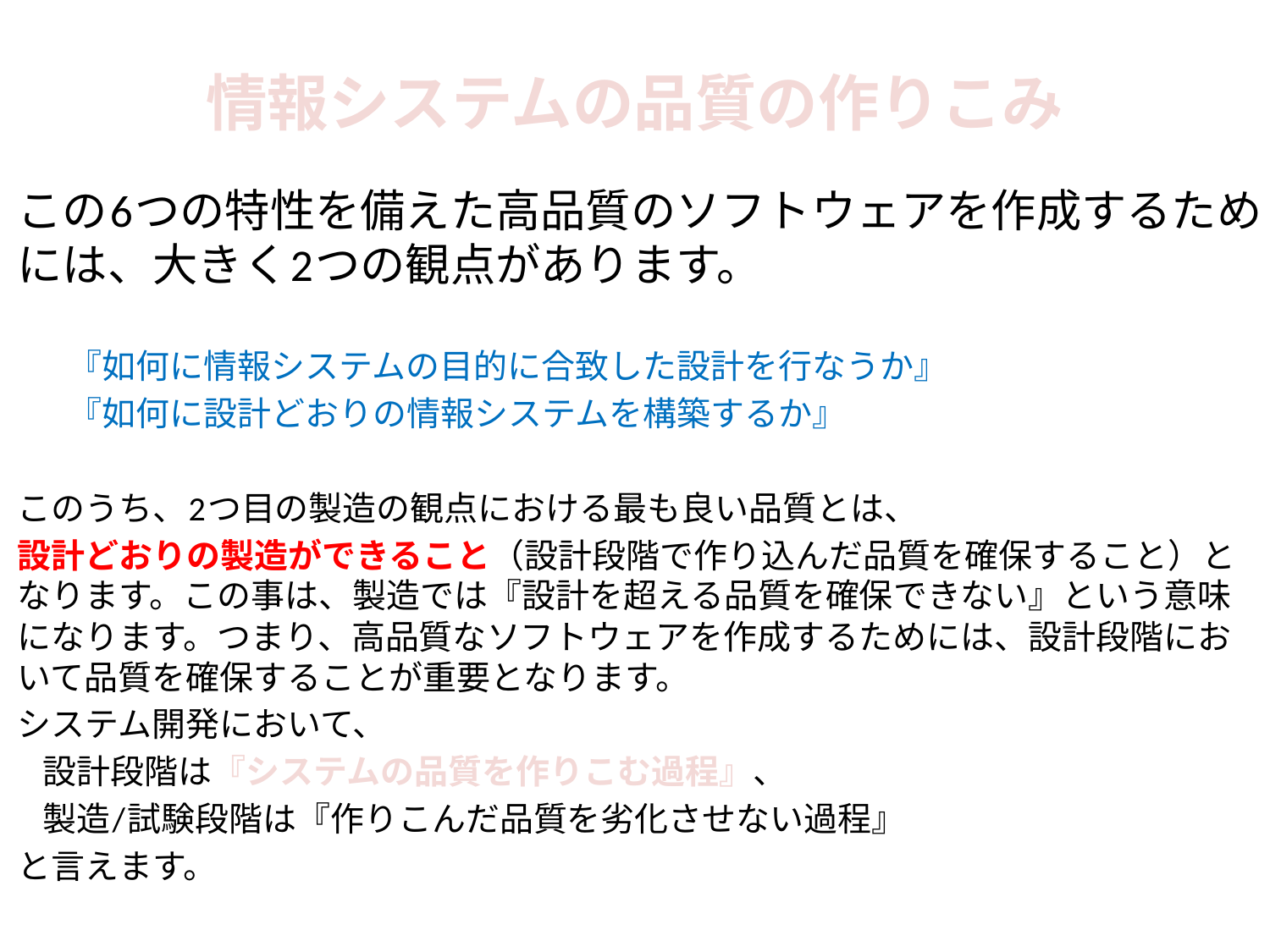

# 情報システムの品質の作りこみ
この6つの特性を備えた高品質のソフトウェアを作成するためには、大きく2つの観点があります。

		『如何に情報システムの目的に合致した設計を行なうか』
		『如何に設計どおりの情報システムを構築するか』

このうち、2つ目の製造の観点における最も良い品質とは、
設計どおりの製造ができること（設計段階で作り込んだ品質を確保すること）となります。この事は、製造では『設計を超える品質を確保できない』という意味になります。つまり、高品質なソフトウェアを作成するためには、設計段階において品質を確保することが重要となります。
システム開発において、
	設計段階は『システムの品質を作りこむ過程』、
	製造/試験段階は『作りこんだ品質を劣化させない過程』
と言えます。